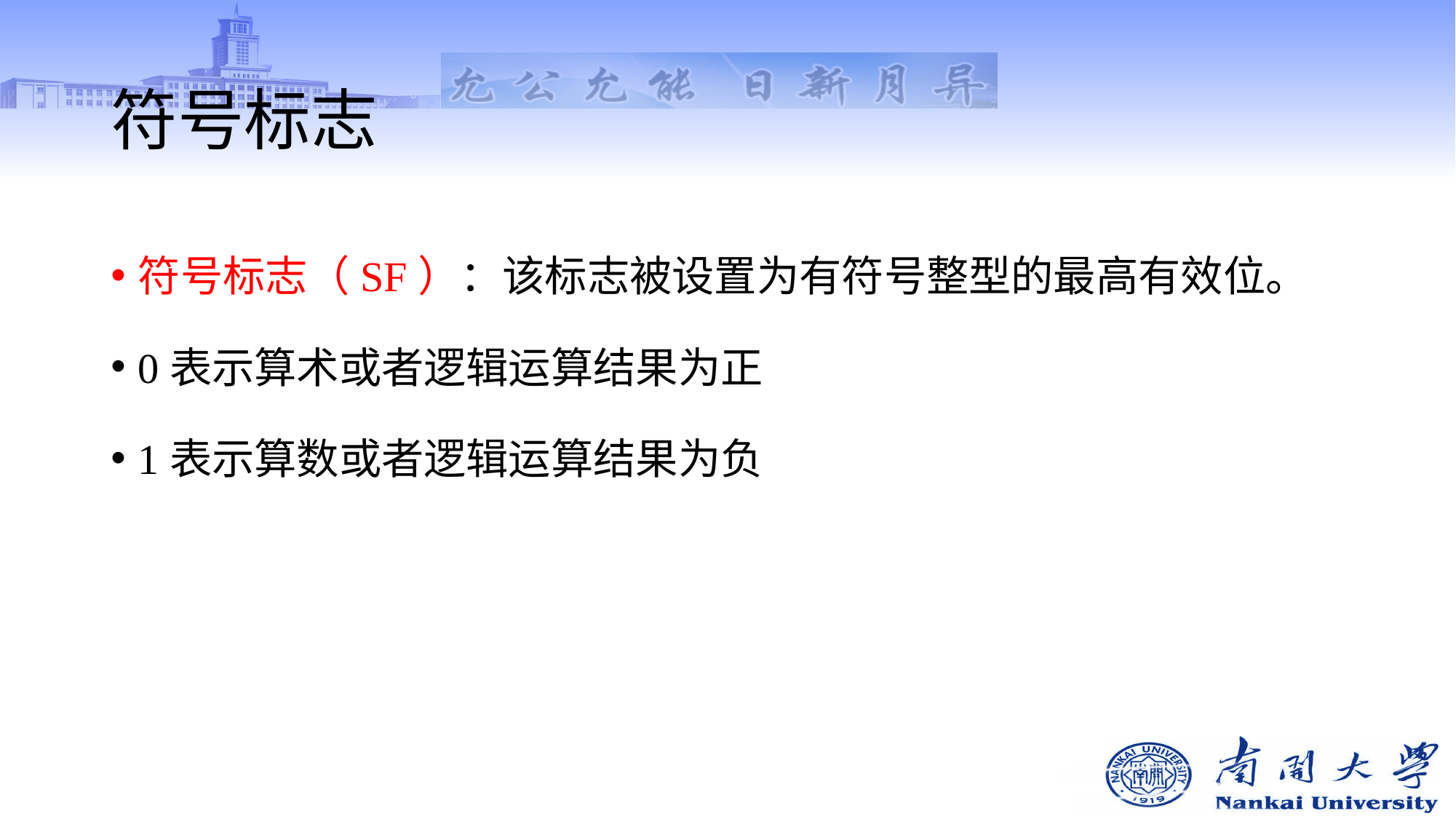

# 符号标志
符号标志（SF）：该标志被设置为有符号整型的最高有效位。
0表示算术或者逻辑运算结果为正
1表示算数或者逻辑运算结果为负